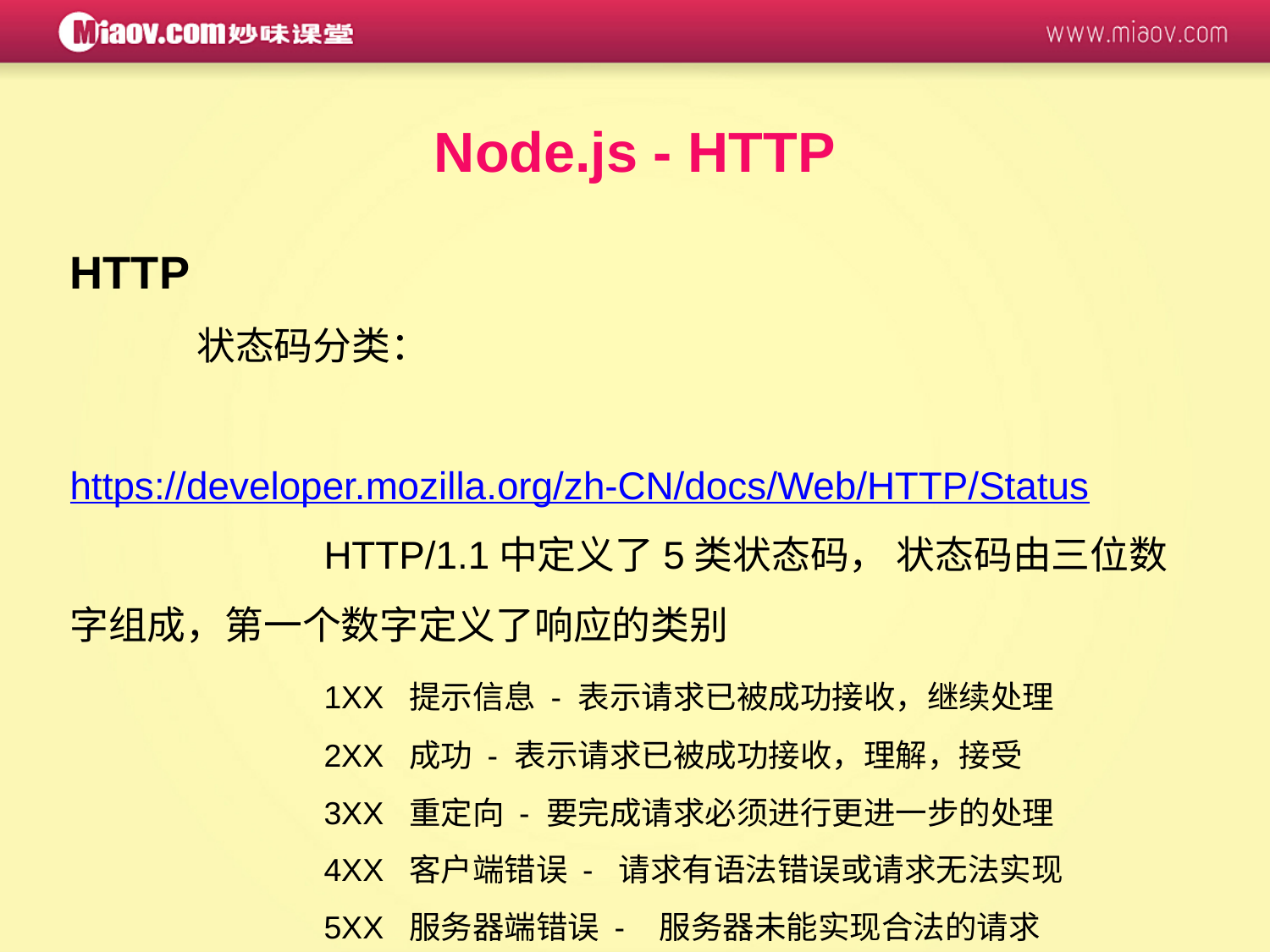

Node.js - HTTP
HTTP
	状态码分类：
		https://developer.mozilla.org/zh-CN/docs/Web/HTTP/Status
		HTTP/1.1中定义了5类状态码， 状态码由三位数字组成，第一个数字定义了响应的类别
		1XX  提示信息 - 表示请求已被成功接收，继续处理
		2XX  成功 - 表示请求已被成功接收，理解，接受
		3XX  重定向 - 要完成请求必须进行更进一步的处理
		4XX  客户端错误 -  请求有语法错误或请求无法实现
		5XX  服务器端错误 -   服务器未能实现合法的请求